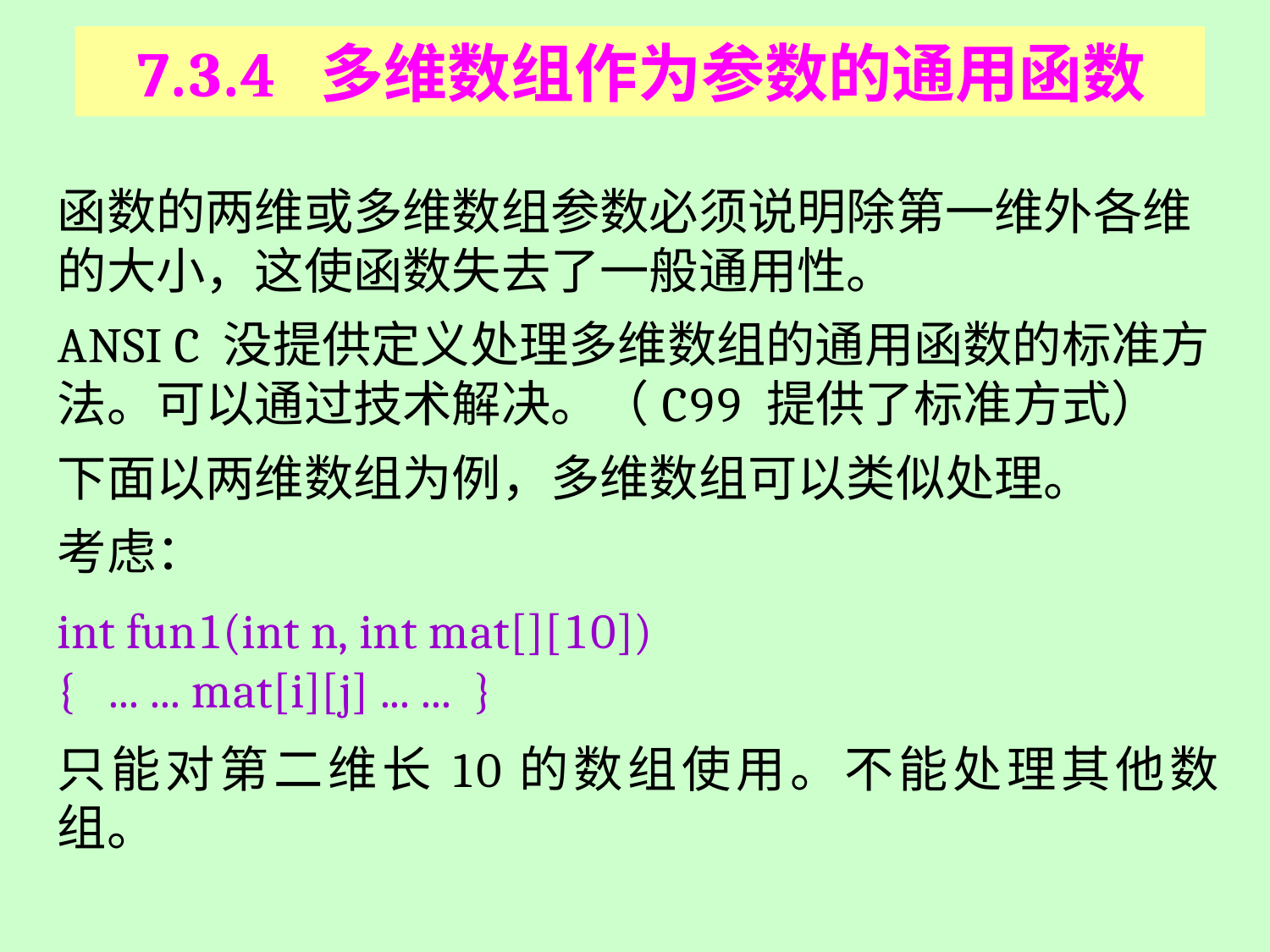

# 7.3.4  多维数组作为参数的通用函数
函数的两维或多维数组参数必须说明除第一维外各维的大小，这使函数失去了一般通用性。
ANSI C 没提供定义处理多维数组的通用函数的标准方法。可以通过技术解决。（C99 提供了标准方式）
下面以两维数组为例，多维数组可以类似处理。
考虑：
int fun1(int n, int mat[][10])
{   ... ... mat[i][j] ... ...  }
只能对第二维长10的数组使用。不能处理其他数组。
59